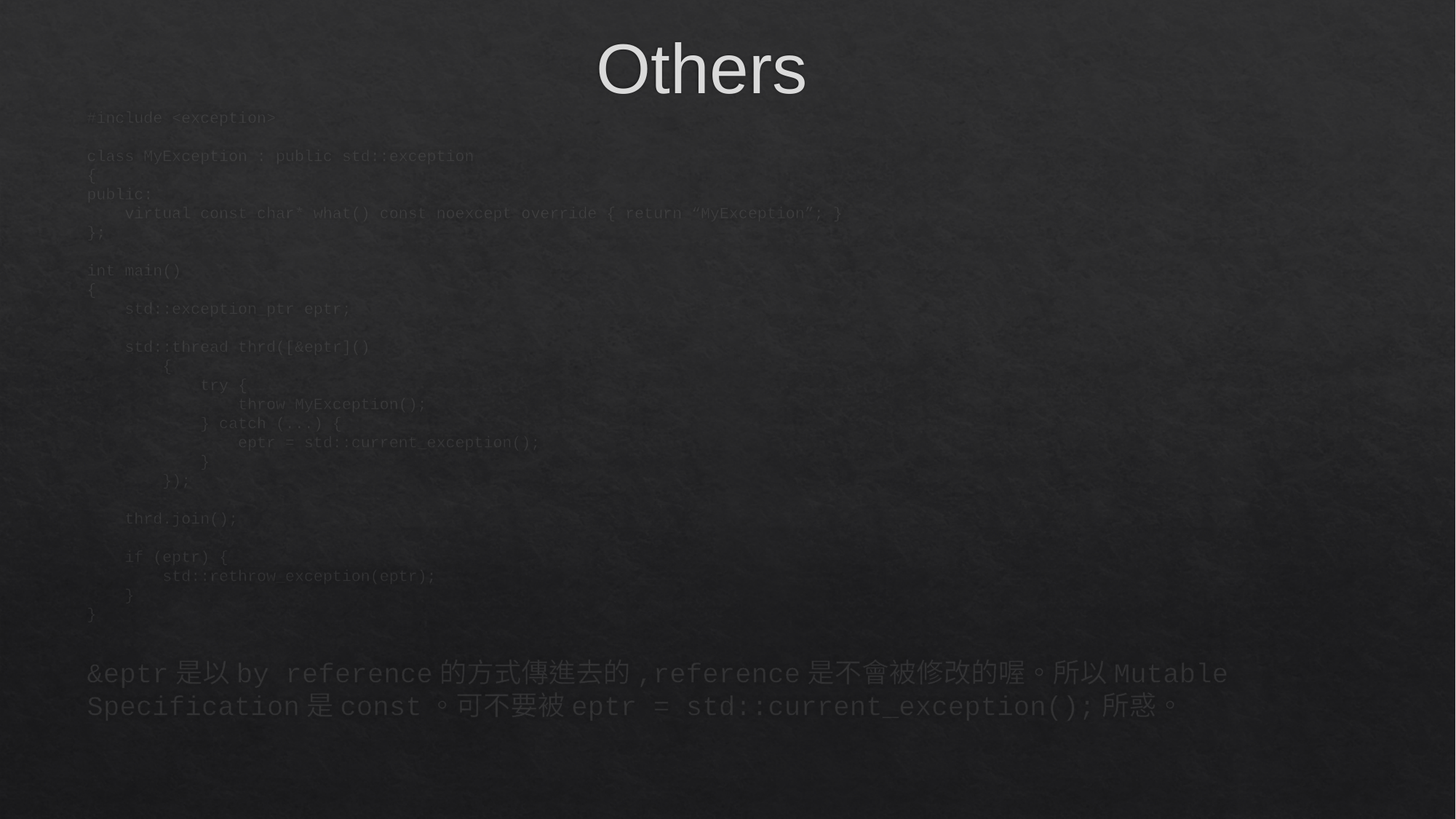

# Others
#include <exception>
class MyException : public std::exception
{
public:
    virtual const char* what() const noexcept override { return “MyException”; }
};
int main()
{
    std::exception_ptr eptr;
    std::thread thrd([&eptr]()
        {
            try {
                throw MyException();
            } catch (...) {
                eptr = std::current_exception();
            }
        });
    thrd.join();
    if (eptr) {
        std::rethrow_exception(eptr);
    }
}
&eptr是以by reference的方式傳進去的,reference是不會被修改的喔。所以Mutable Specification是const。可不要被eptr = std::current_exception();所惑。